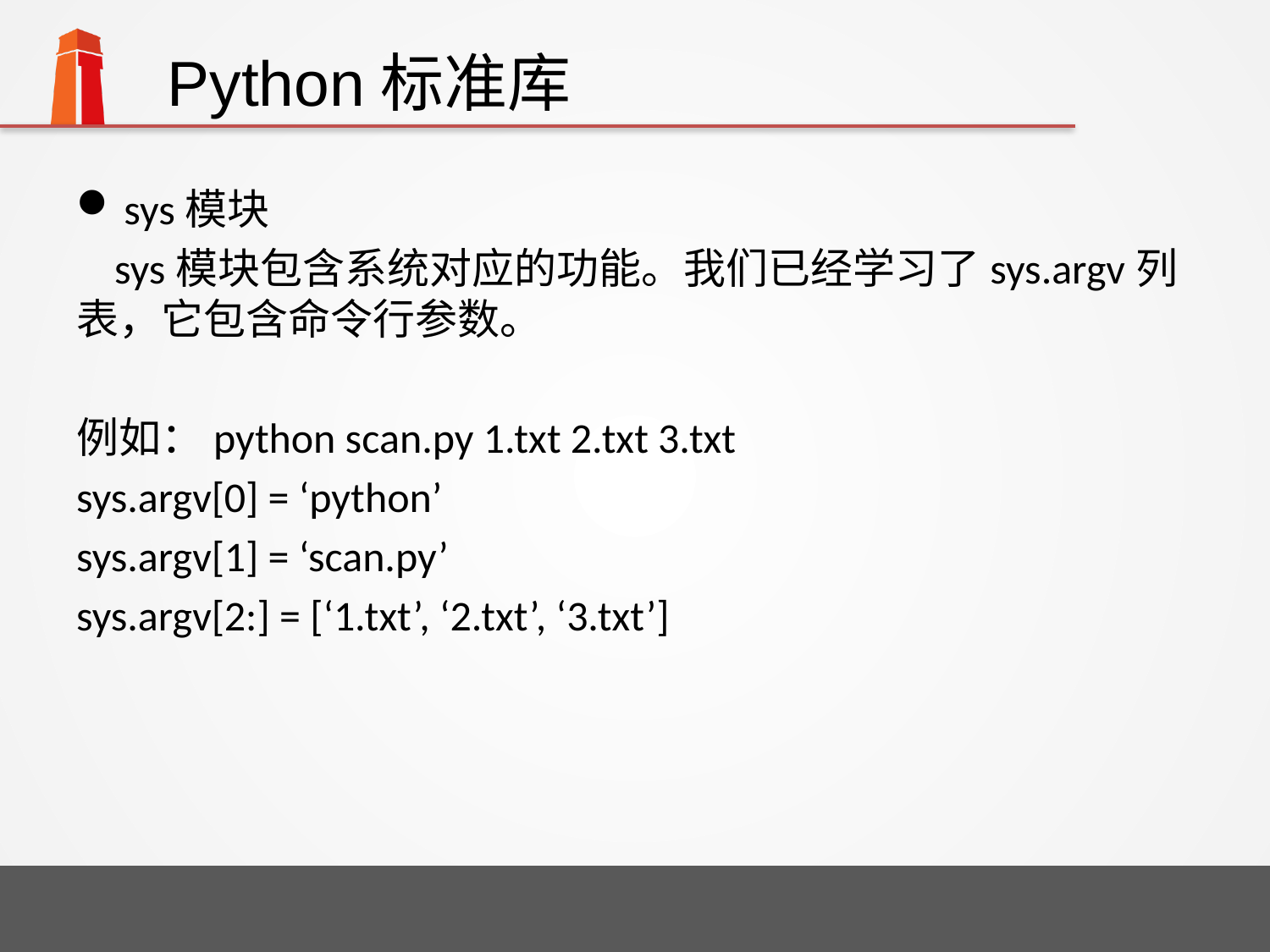

# Python标准库
sys模块
    sys模块包含系统对应的功能。我们已经学习了sys.argv列表，它包含命令行参数。

例如：python scan.py 1.txt 2.txt 3.txt
sys.argv[0] = ‘python’
sys.argv[1] = ‘scan.py’
sys.argv[2:] = [‘1.txt’, ‘2.txt’, ‘3.txt’]